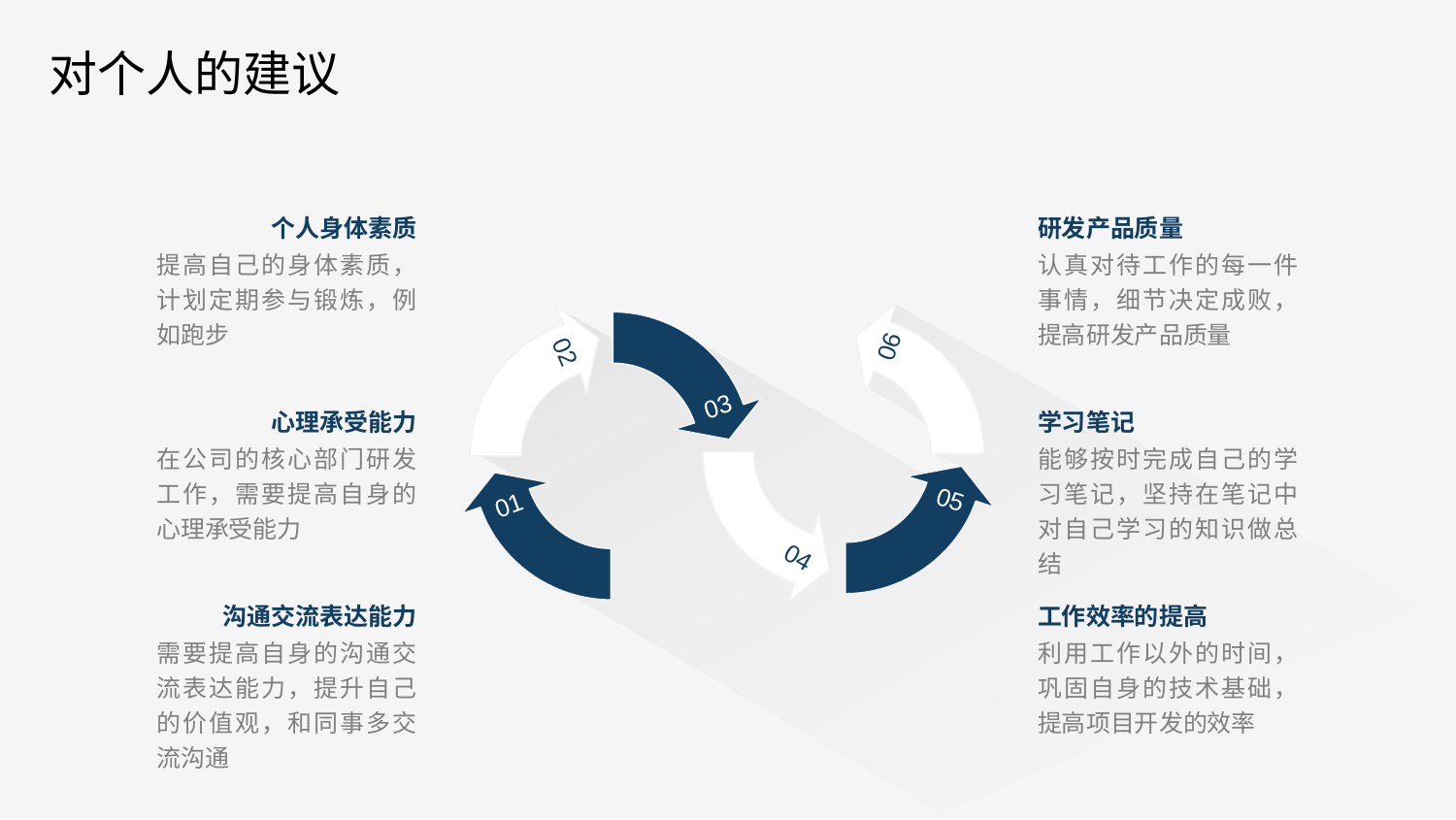

# 对个人的建议
个人身体素质
提高自己的身体素质，计划定期参与锻炼，例如跑步
研发产品质量
认真对待工作的每一件事情，细节决定成败，提高研发产品质量

06
02
03

05
01
04

学习笔记
能够按时完成自己的学习笔记，坚持在笔记中对自己学习的知识做总结
心理承受能力
在公司的核心部门研发工作，需要提高自身的心理承受能力
沟通交流表达能力
需要提高自身的沟通交流表达能力，提升自己的价值观，和同事多交流沟通
工作效率的提高
利用工作以外的时间，巩固自身的技术基础，提高项目开发的效率